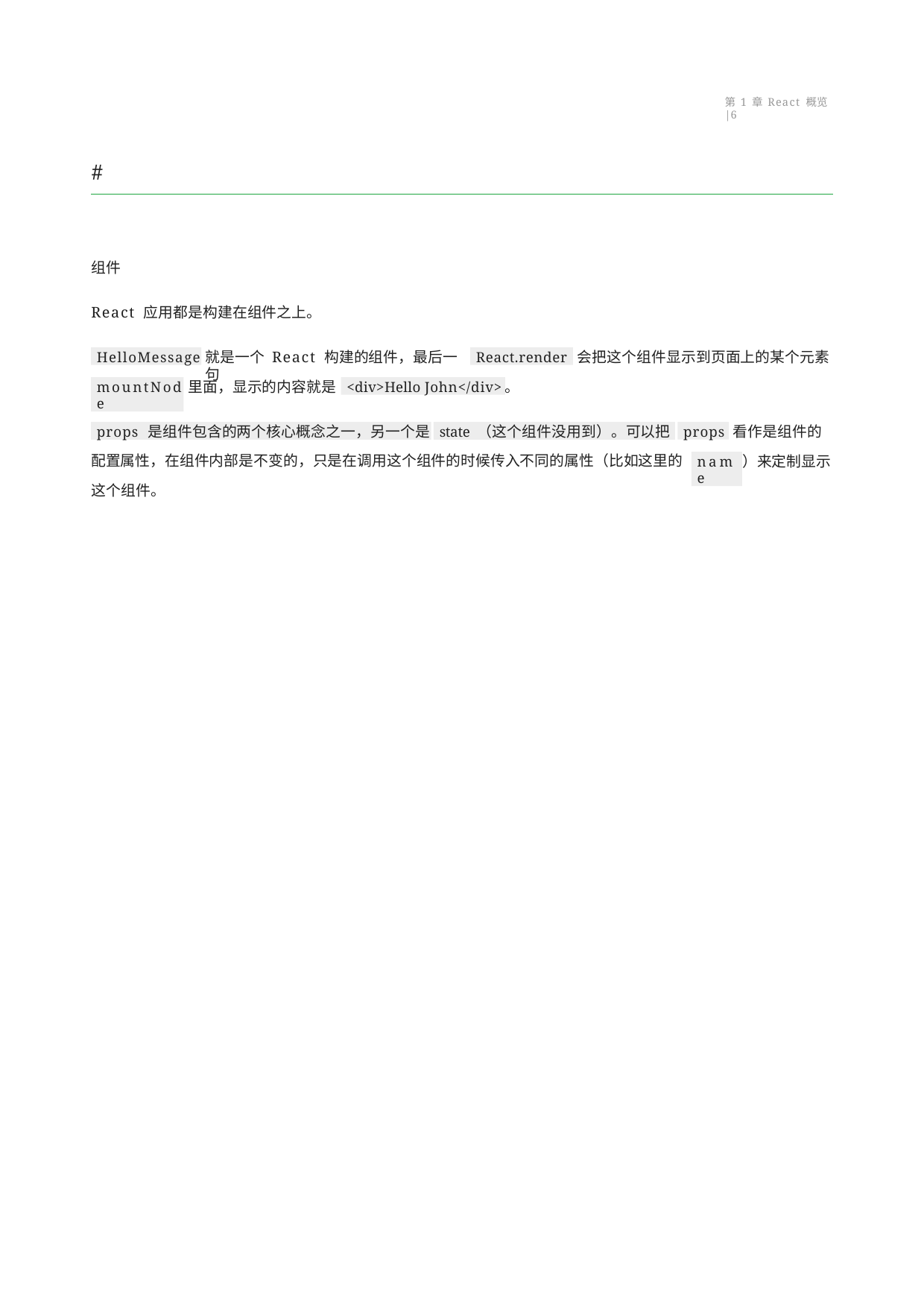

第 1 章 React 概览 | 6
#

组件

React 应用都是构建在组件之上。
HelloMessage
React.render
就是一个 React 构建的组件，最后一句
会把这个组件显示到页面上的某个元素
mountNode
<div>Hello John</div>
里面，显示的内容就是
。
props 是组件包含的两个核心概念之一，另一个是
state （这个组件没用到）。可以把
props
看作是组件的
配置属性，在组件内部是不变的，只是在调用这个组件的时候传入不同的属性（比如这里的  这个组件。
name
）来定制显示